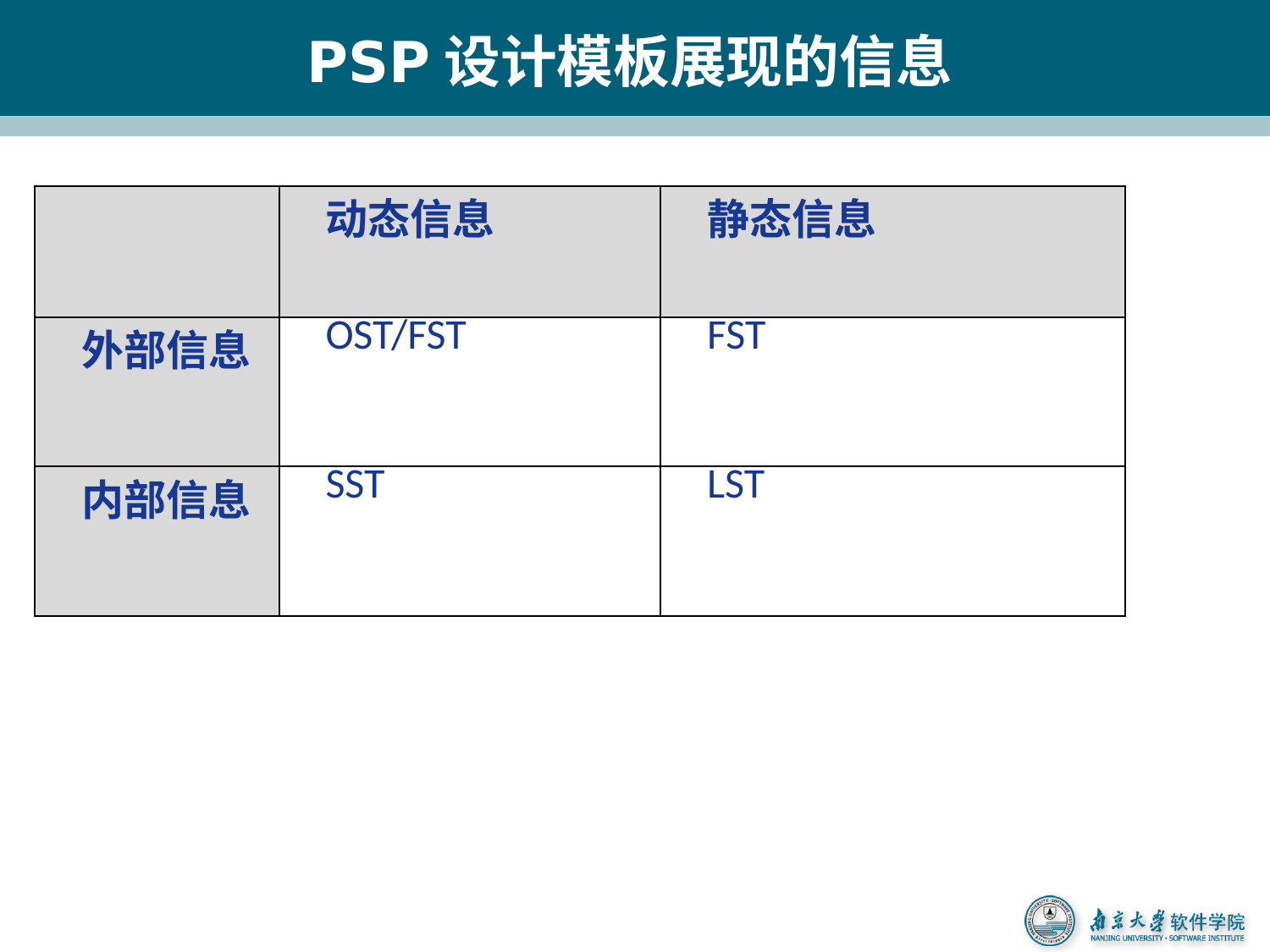

# PSP设计模板展现的信息
|  | 动态信息 | 静态信息 |
| --- | --- | --- |
| 外部信息 | OST/FST | FST |
| 内部信息 | SST | LST |